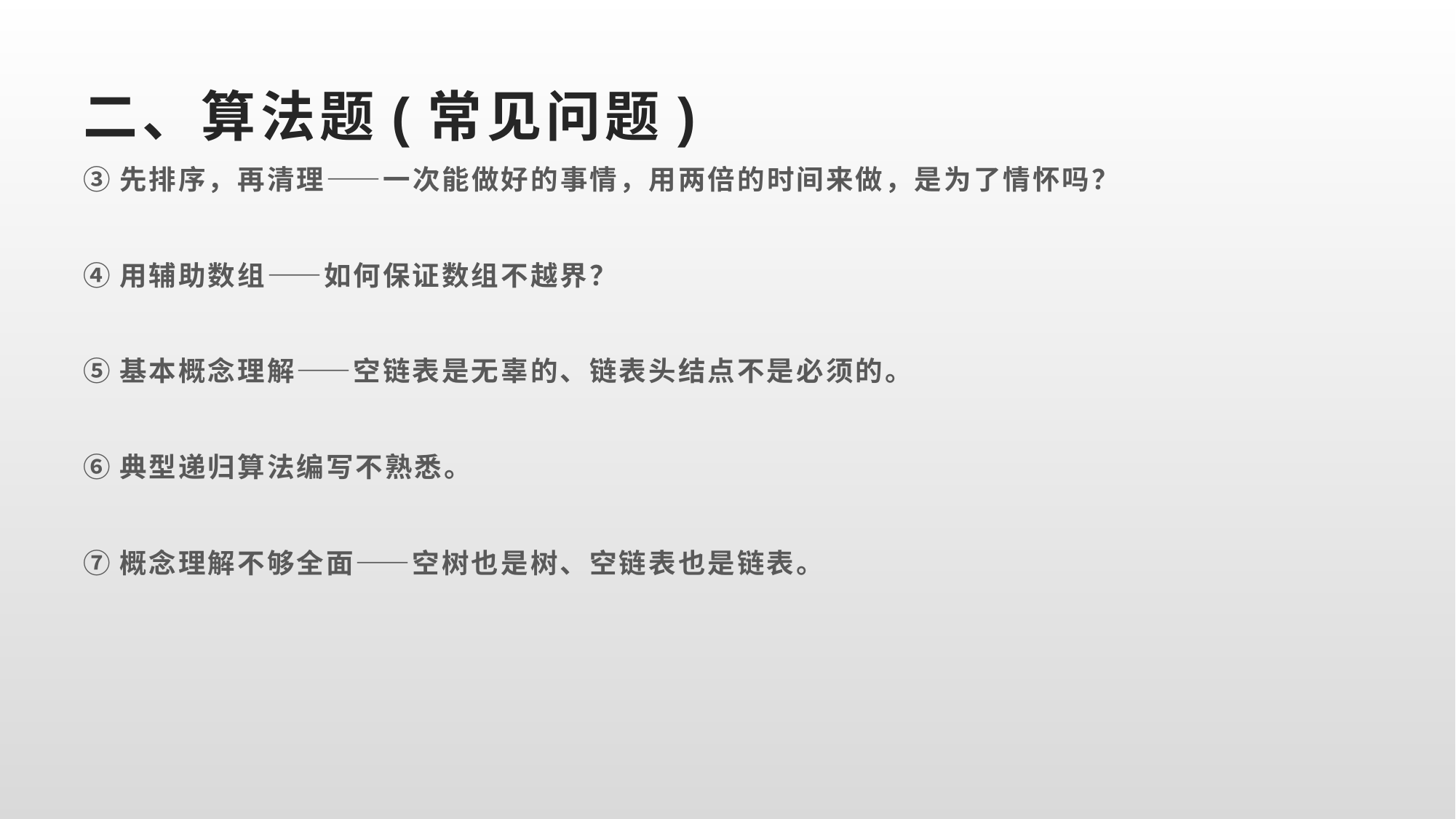

# 二、算法题(常见问题)
③先排序，再清理——一次能做好的事情，用两倍的时间来做，是为了情怀吗？

④用辅助数组——如何保证数组不越界？

⑤基本概念理解——空链表是无辜的、链表头结点不是必须的。

⑥典型递归算法编写不熟悉。

⑦概念理解不够全面——空树也是树、空链表也是链表。